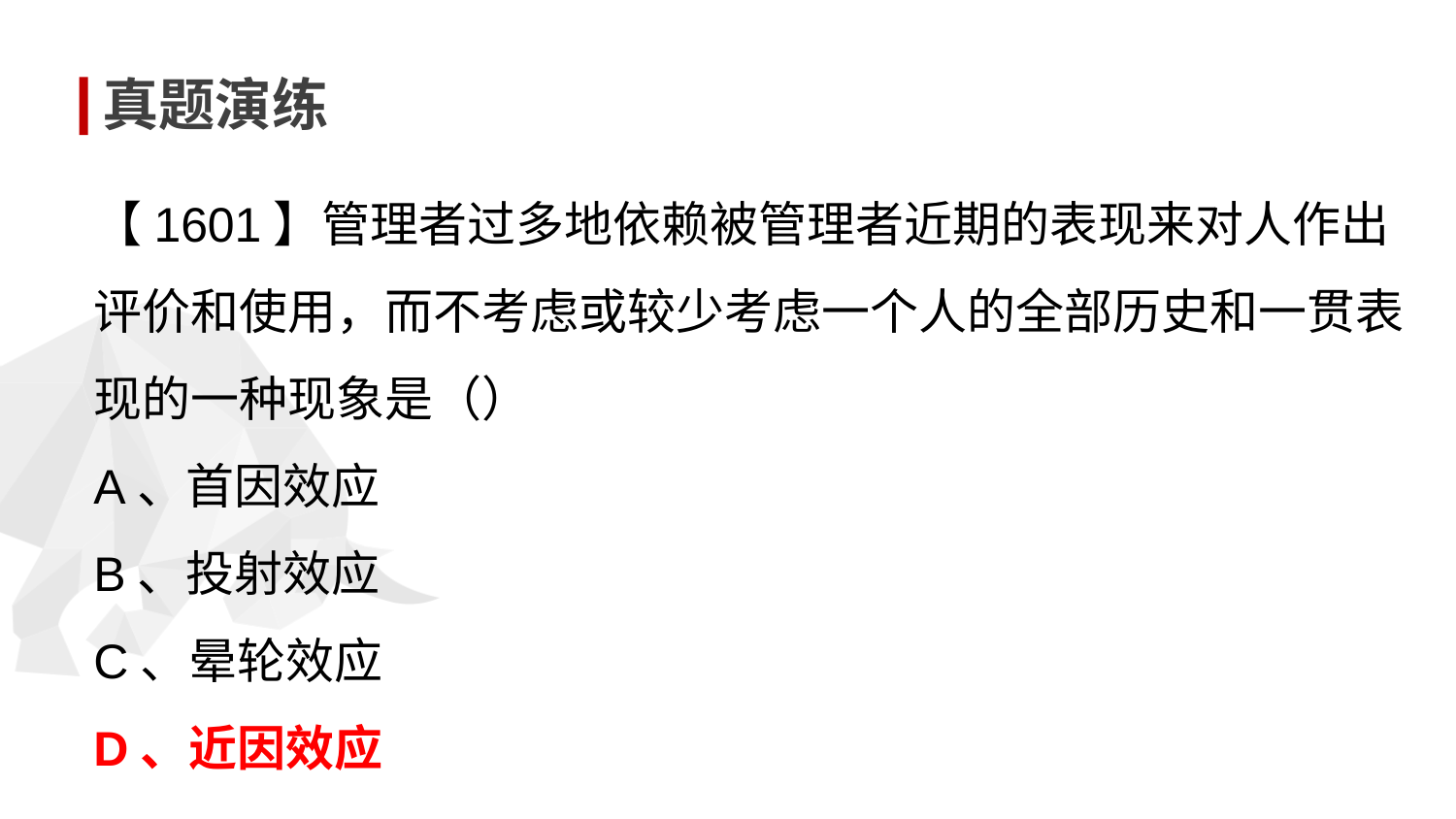

真题演练
【1601】管理者过多地依赖被管理者近期的表现来对人作出评价和使用，而不考虑或较少考虑一个人的全部历史和一贯表现的一种现象是（）
A、首因效应
B、投射效应
C、晕轮效应
D、近因效应